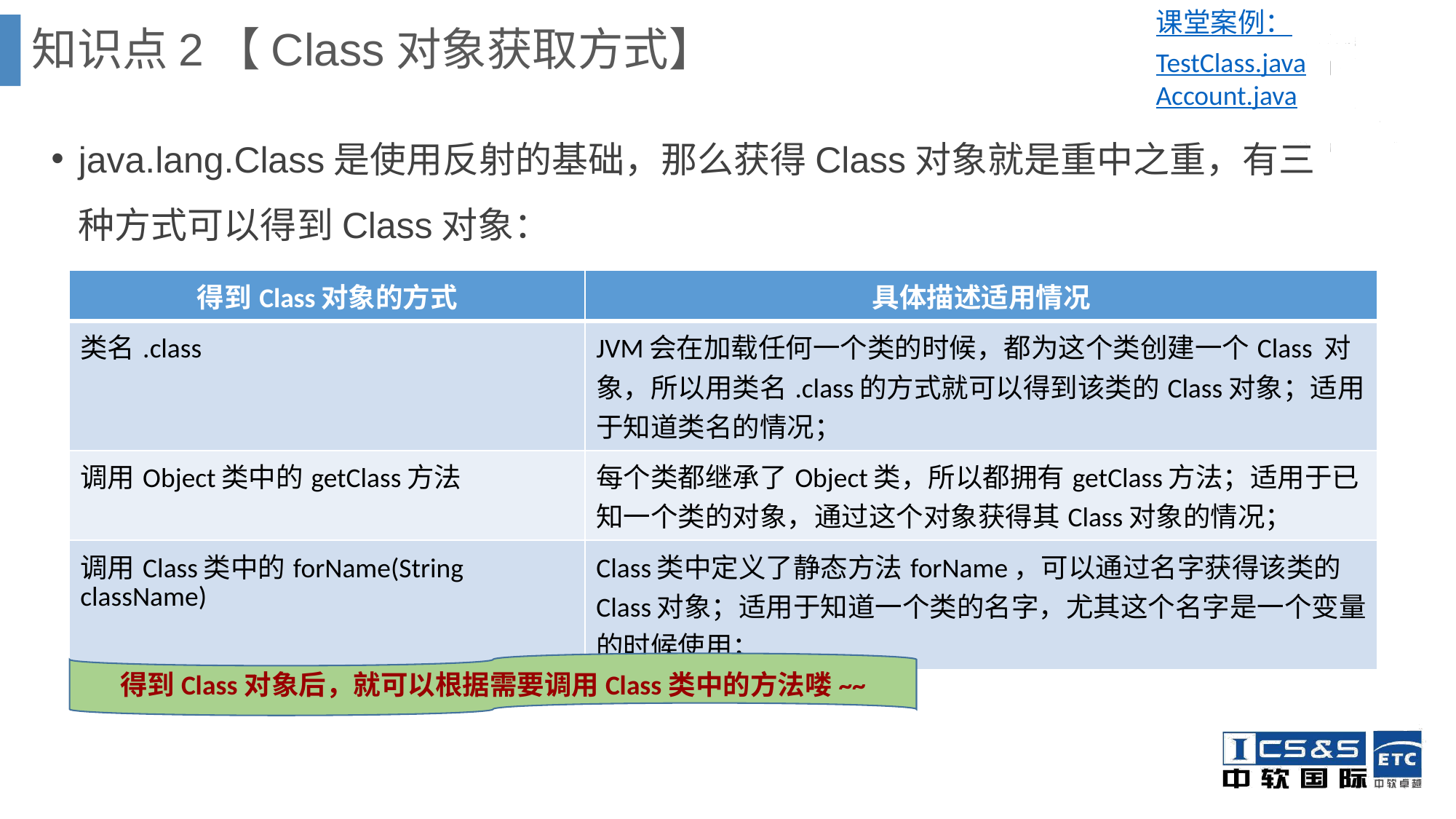

课堂案例：TestClass.java
Account.java
知识点2【Class对象获取方式】
java.lang.Class是使用反射的基础，那么获得Class对象就是重中之重，有三种方式可以得到Class对象：

| 得到Class对象的方式 | 具体描述适用情况 |
| --- | --- |
| 类名.class | JVM会在加载任何一个类的时候，都为这个类创建一个Class 对象，所以用类名.class的方式就可以得到该类的Class对象；适用于知道类名的情况； |
| 调用Object类中的getClass方法 | 每个类都继承了Object类，所以都拥有getClass方法；适用于已知一个类的对象，通过这个对象获得其Class对象的情况； |
| 调用Class类中的forName(String className) | Class类中定义了静态方法forName，可以通过名字获得该类的Class对象；适用于知道一个类的名字，尤其这个名字是一个变量的时候使用； |
得到Class对象后，就可以根据需要调用Class类中的方法喽~~